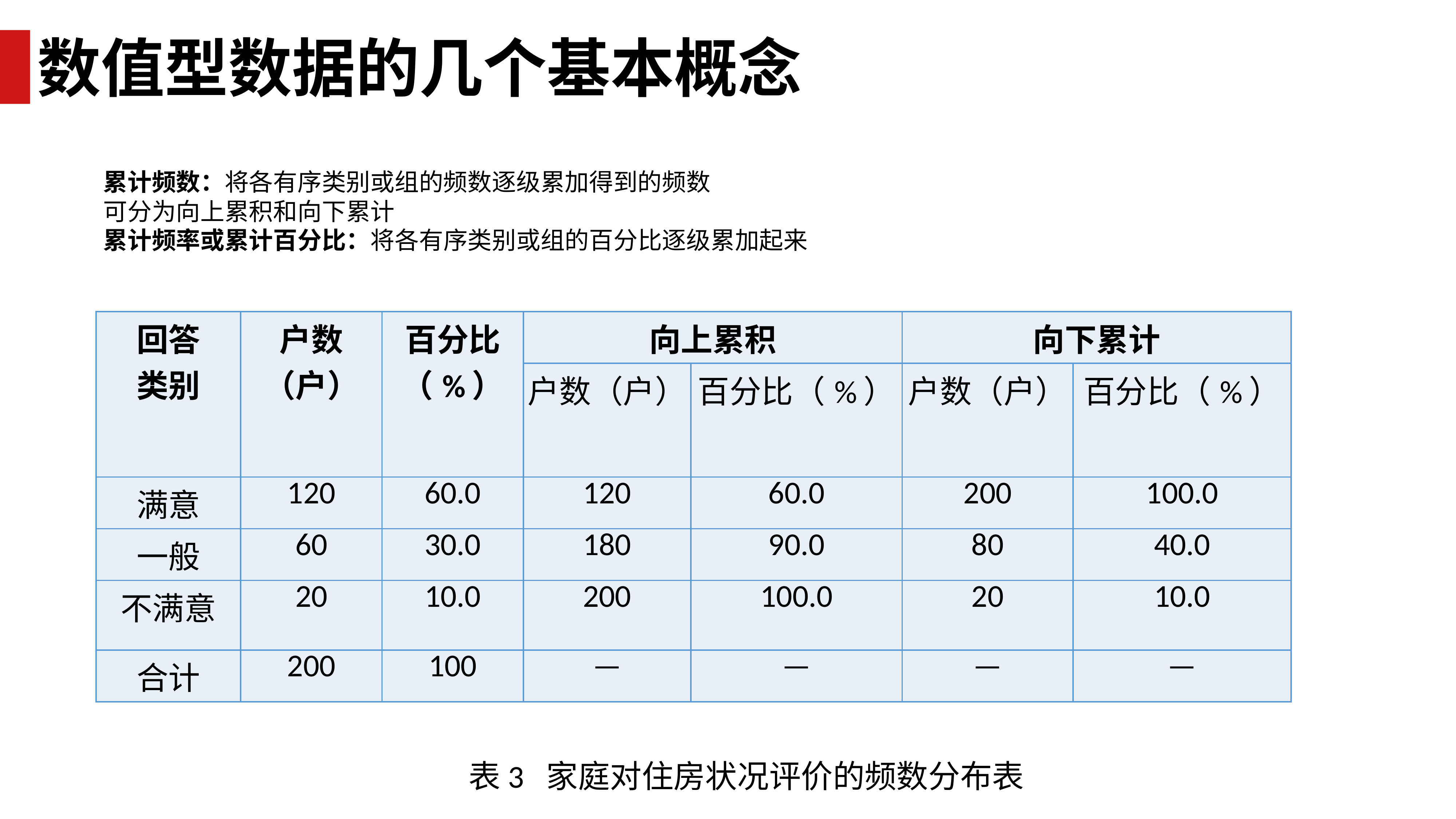

数值型数据的几个基本概念

累计频数：将各有序类别或组的频数逐级累加得到的频数
可分为向上累积和向下累计
累计频率或累计百分比：将各有序类别或组的百分比逐级累加起来
| 回答 类别 | 户数 （户） | 百分比（%） | 向上累积 |  | 向下累计 |  |
| --- | --- | --- | --- | --- | --- | --- |
|  |  |  | 户数（户） | 百分比（%） | 户数（户） | 百分比（%） |
| 满意 | 120 | 60.0 | 120 | 60.0 | 200 | 100.0 |
| 一般 | 60 | 30.0 | 180 | 90.0 | 80 | 40.0 |
| 不满意 | 20 | 10.0 | 200 | 100.0 | 20 | 10.0 |
| 合计 | 200 | 100 | — | — | — | — |
表3  家庭对住房状况评价的频数分布表
50